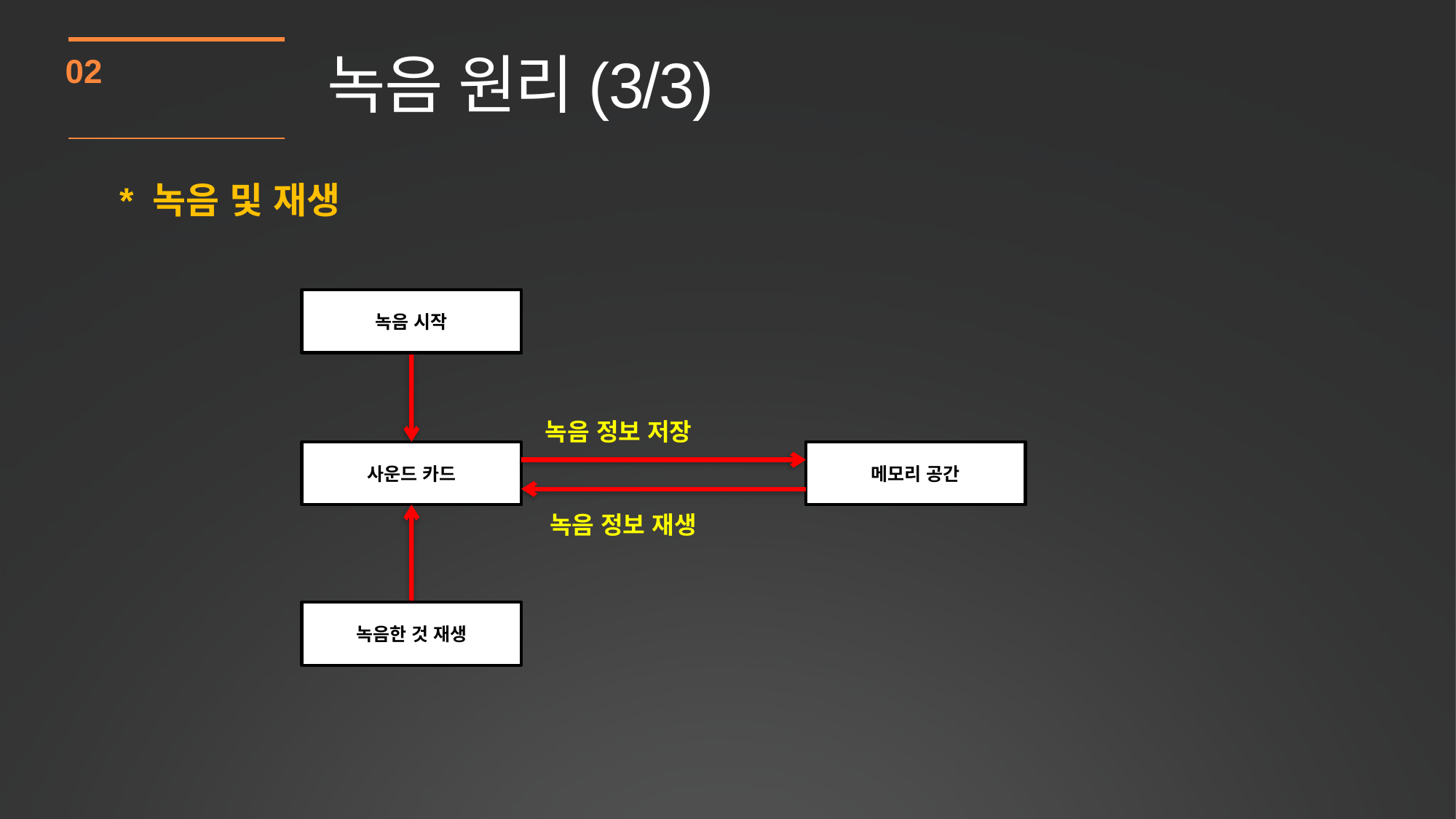

녹음 원리(3/3)
02
* 녹음 및 재생
녹음 시작
녹음 정보 저장
사운드 카드
메모리 공간
녹음 정보 재생
녹음한 것 재생